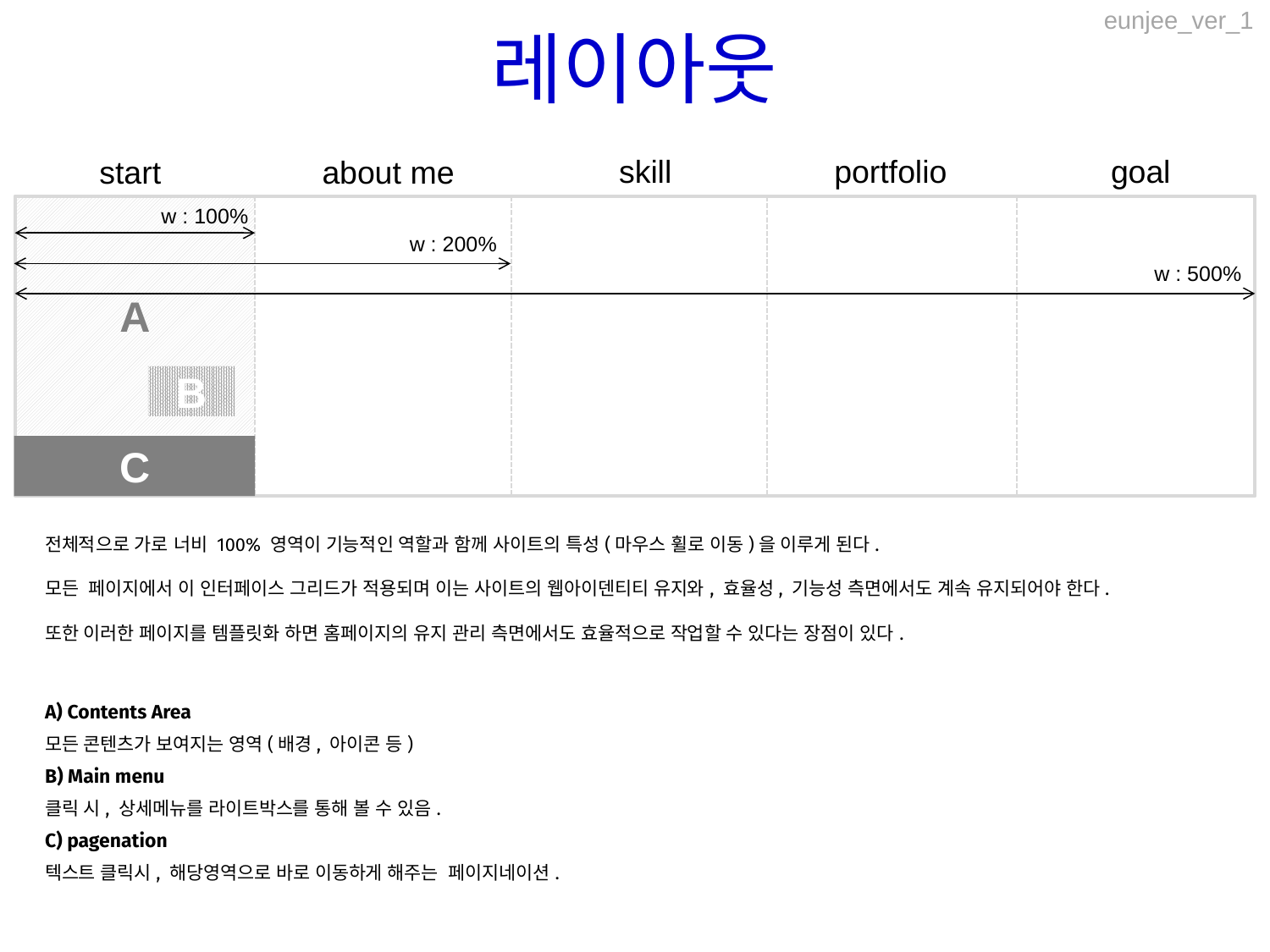

eunjee_ver_1
레이아웃
skill
portfolio
goal
start
about me
A

w : 100%
w : 200%
w : 500%
B
C
전체적으로 가로 너비 100% 영역이 기능적인 역할과 함께 사이트의 특성(마우스 휠로 이동)을 이루게 된다.
모든  페이지에서 이 인터페이스 그리드가 적용되며 이는 사이트의 웹아이덴티티 유지와, 효율성, 기능성 측면에서도 계속 유지되어야 한다.
또한 이러한 페이지를 템플릿화 하면 홈페이지의 유지 관리 측면에서도 효율적으로 작업할 수 있다는 장점이 있다.

A) Contents Area
모든 콘텐츠가 보여지는 영역(배경, 아이콘 등)
B) Main menu
클릭 시, 상세메뉴를 라이트박스를 통해 볼 수 있음.
C) pagenation
텍스트 클릭시, 해당영역으로 바로 이동하게 해주는  페이지네이션.